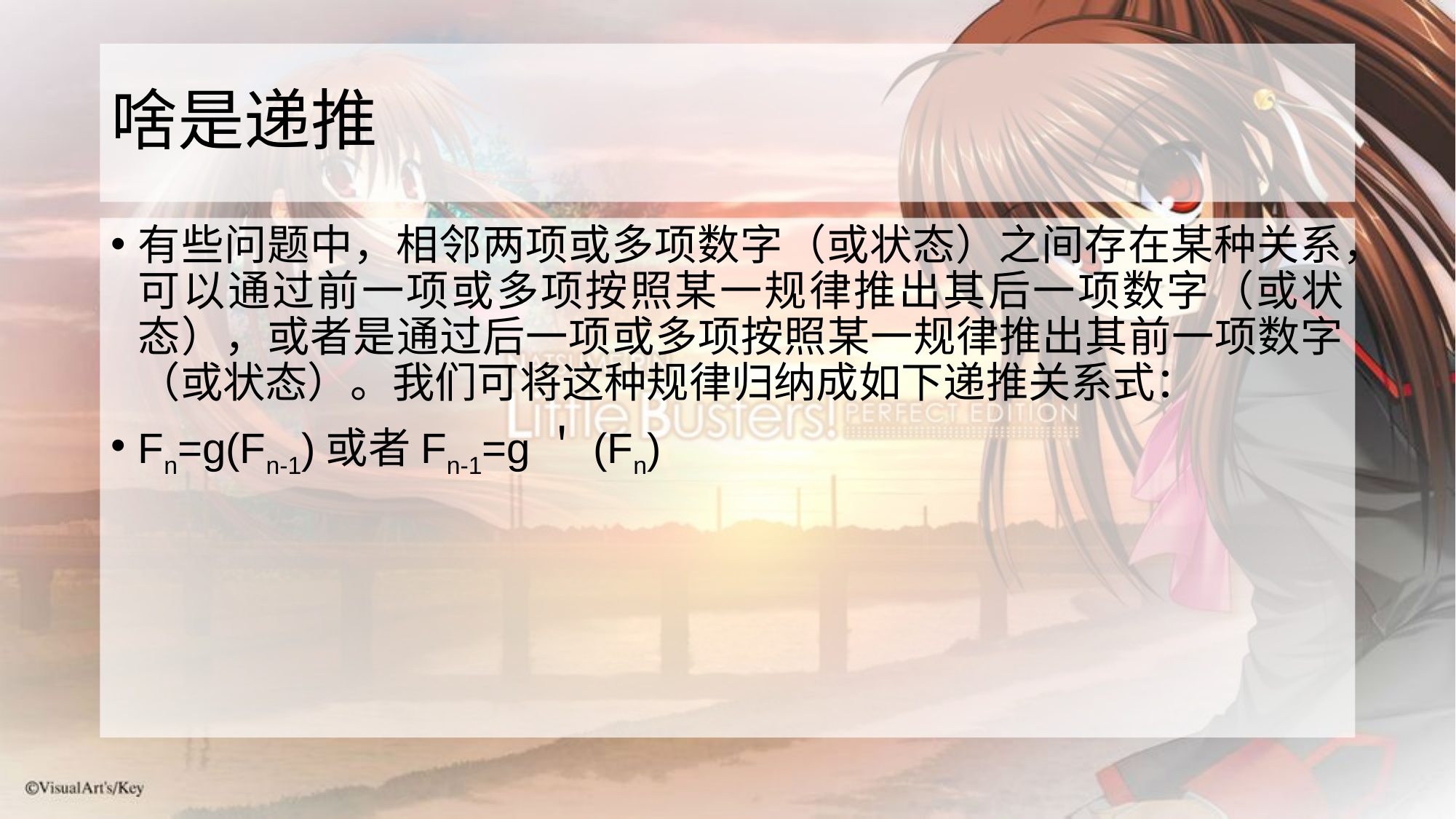

# 啥是递推
有些问题中，相邻两项或多项数字（或状态）之间存在某种关系，可以通过前一项或多项按照某一规律推出其后一项数字（或状态），或者是通过后一项或多项按照某一规律推出其前一项数字（或状态）。我们可将这种规律归纳成如下递推关系式：
Fn=g(Fn-1)或者Fn-1=g＇(Fn)